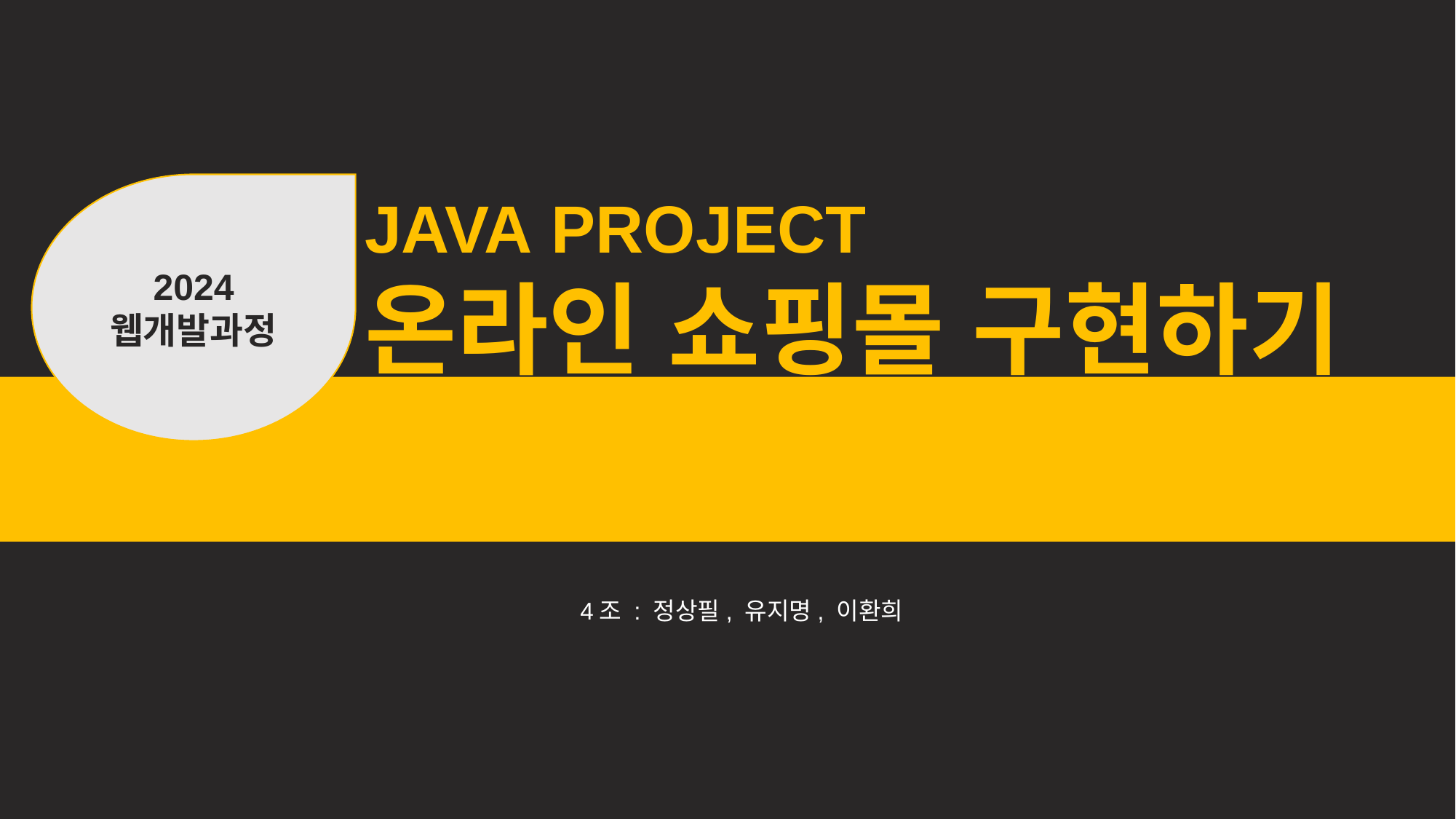

2024
웹개발과정
JAVA PROJECT
온라인 쇼핑몰 구현하기

4조 : 정상필, 유지명, 이환희